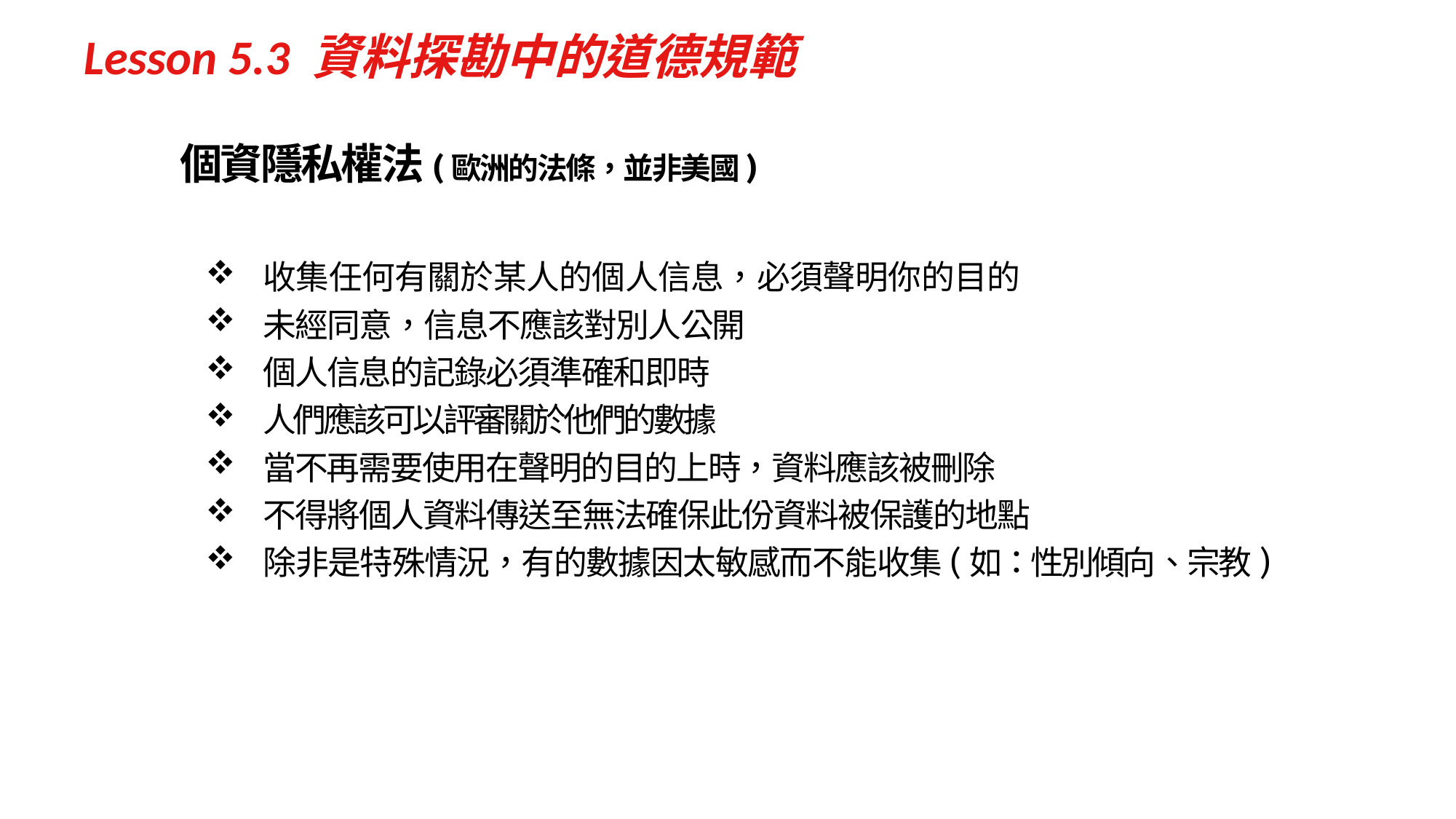

# Lesson 5.3 資料探勘中的道德規範
個資隱私權法(歐洲的法條，並非美國)

收集任何有關於某人的個人信息，必須聲明你的目的
未經同意，信息不應該對別人公開
個人信息的記錄必須準確和即時
人們應該可以評審關於他們的數據
當不再需要使用在聲明的目的上時，資料應該被刪除
不得將個人資料傳送至無法確保此份資料被保護的地點
除非是特殊情況，有的數據因太敏感而不能收集(如：性別傾向、宗教)